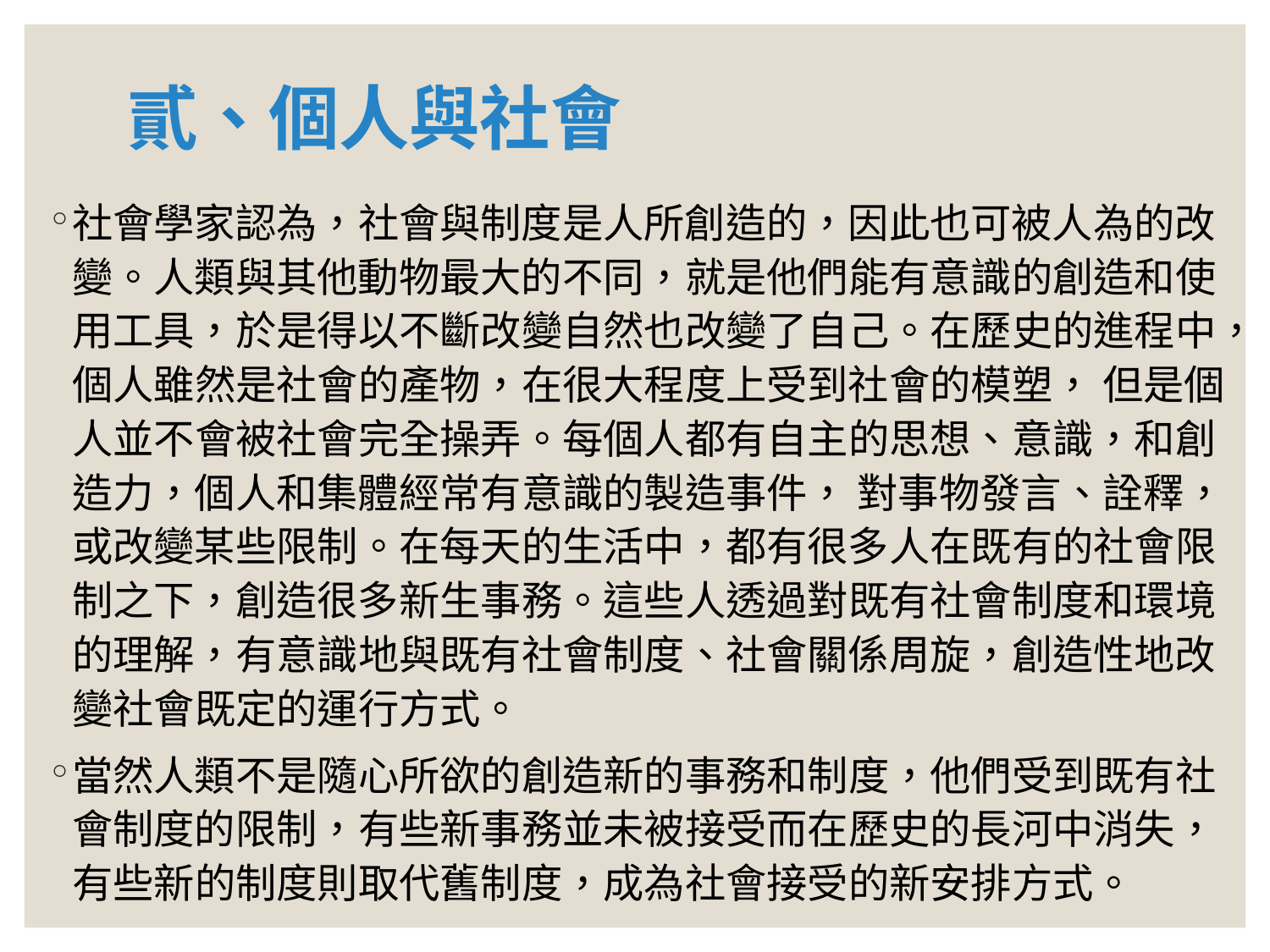

# 貳、個人與社會
社會學家認為，社會與制度是人所創造的，因此也可被人為的改變。人類與其他動物最大的不同，就是他們能有意識的創造和使用工具，於是得以不斷改變自然也改變了自己。在歷史的進程中，個人雖然是社會的產物，在很大程度上受到社會的模塑， 但是個人並不會被社會完全操弄。每個人都有自主的思想、意識，和創造力，個人和集體經常有意識的製造事件， 對事物發言、詮釋，或改變某些限制。在每天的生活中，都有很多人在既有的社會限制之下，創造很多新生事務。這些人透過對既有社會制度和環境的理解，有意識地與既有社會制度、社會關係周旋，創造性地改變社會既定的運行方式。
當然人類不是隨心所欲的創造新的事務和制度，他們受到既有社會制度的限制，有些新事務並未被接受而在歷史的長河中消失，有些新的制度則取代舊制度，成為社會接受的新安排方式。